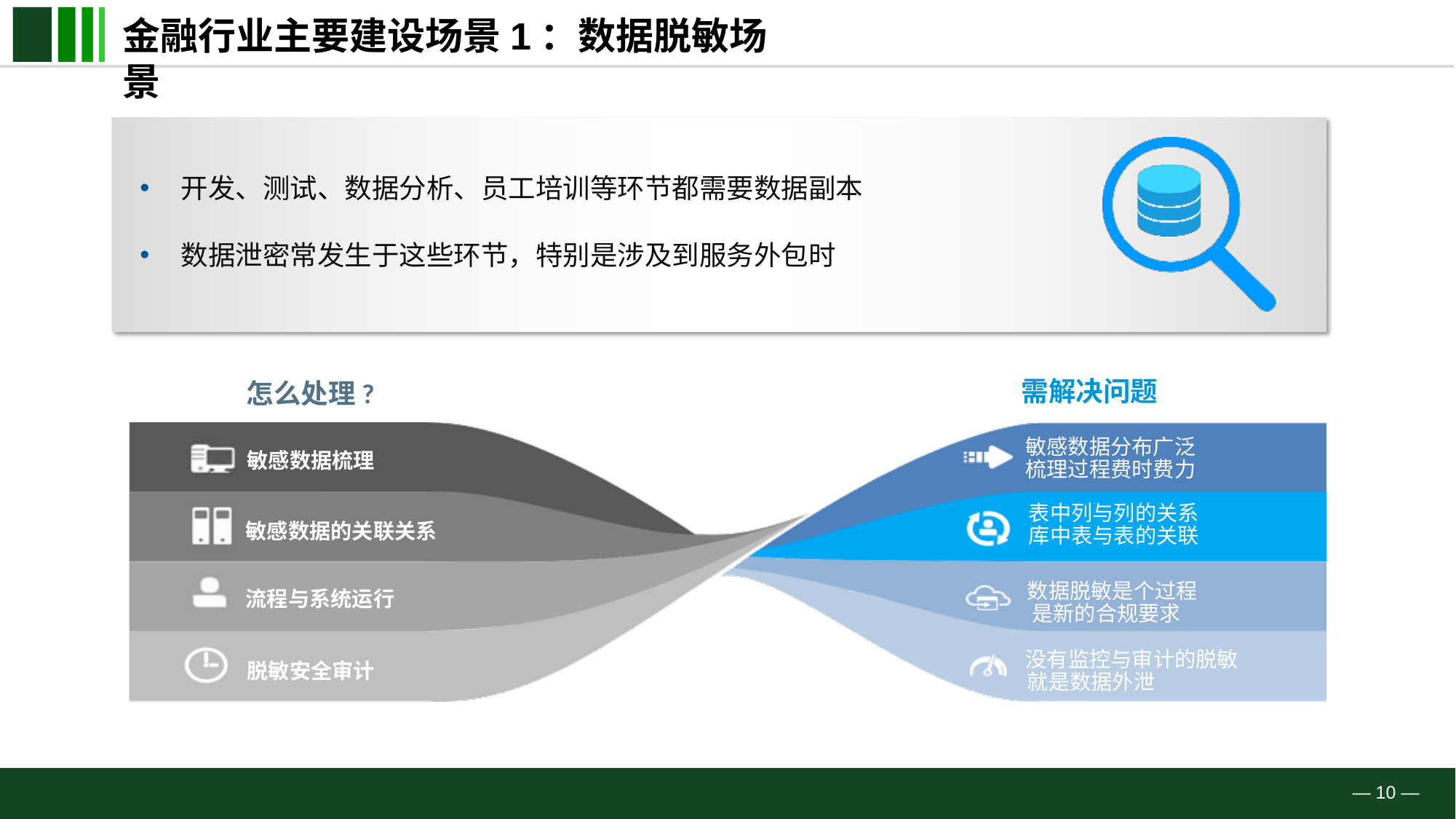

# 金融行业主要建设场景1：数据脱敏场景

开发、测试、数据分析、员工培训等环节都需要数据副本

数据泄密常发生于这些环节，特别是涉及到服务外包时
需解决问题
敏感数据分布广泛 梳理过程费时费力
表中列与列的关系 库中表与表的关联
怎么处理?

敏感数据梳理

敏感数据的关联关系

数据脱敏是个过程 是新的合规要求
没有监控与审计的脱敏 就是数据外泄
流程与系统运行
脱敏安全审计
— 10 —